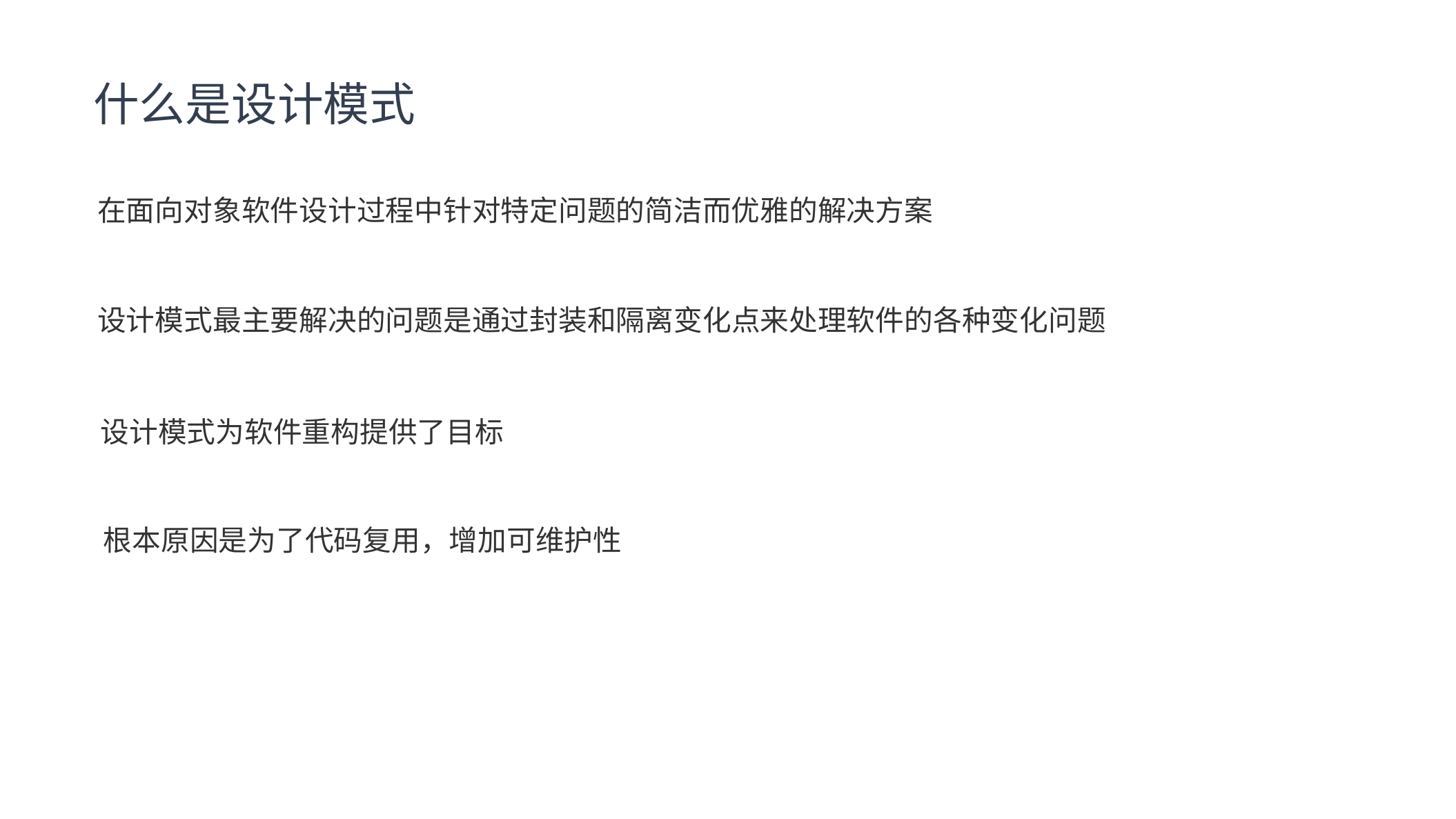

什么是设计模式
在面向对象软件设计过程中针对特定问题的简洁而优雅的解决方案
设计模式最主要解决的问题是通过封装和隔离变化点来处理软件的各种变化问题
设计模式为软件重构提供了目标
根本原因是为了代码复用，增加可维护性